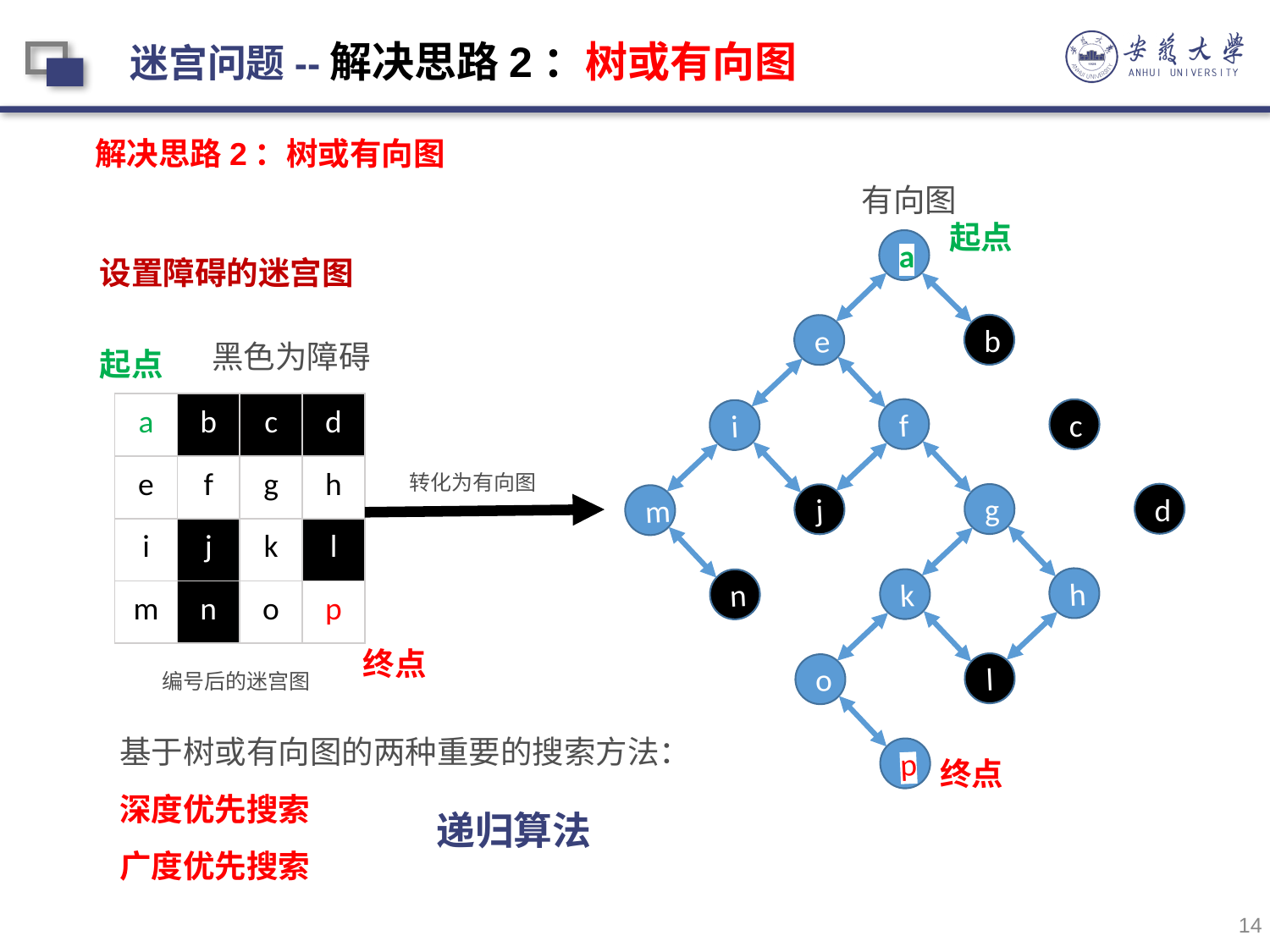

迷宫问题--解决思路2：树或有向图
解决思路2：树或有向图
有向图
起点
设置障碍的迷宫图
c
a
d
b
m
i
e
n
j
f
o
k
g
p
l
h
黑色为障碍
起点
| a | b | c | d |
| --- | --- | --- | --- |
| e | f | g | h |
| i | j | k | l |
| m | n | o | p |
转化为有向图
终点
编号后的迷宫图
基于树或有向图的两种重要的搜索方法：
深度优先搜索
广度优先搜索
终点
递归算法
14